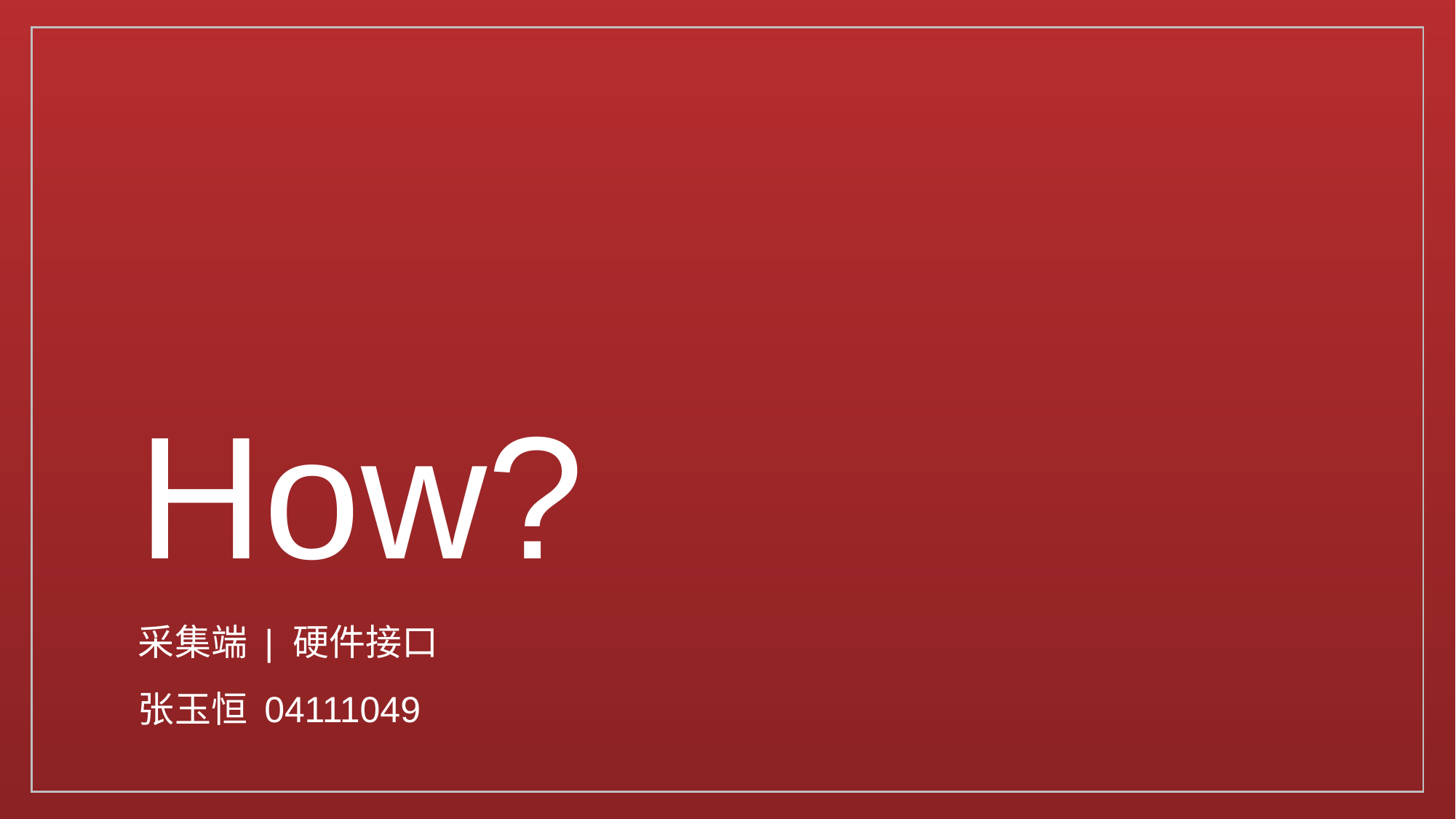

# How?
采集端 | 硬件接口
张玉恒 04111049